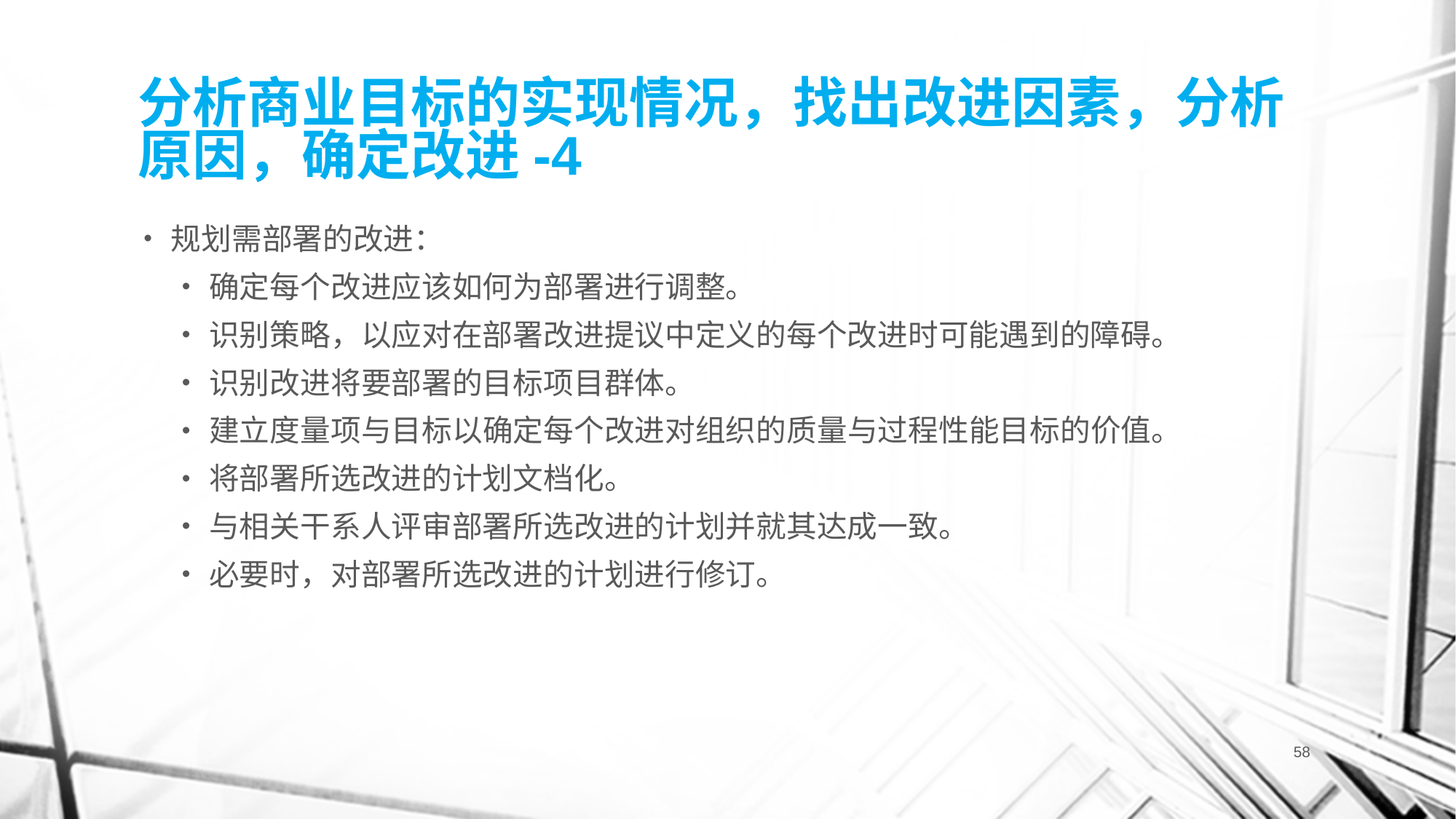

# 分析商业目标的实现情况，找出改进因素，分析原因，确定改进-4
规划需部署的改进：
确定每个改进应该如何为部署进行调整。
识别策略，以应对在部署改进提议中定义的每个改进时可能遇到的障碍。
识别改进将要部署的目标项目群体。
建立度量项与目标以确定每个改进对组织的质量与过程性能目标的价值。
将部署所选改进的计划文档化。
与相关干系人评审部署所选改进的计划并就其达成一致。
必要时，对部署所选改进的计划进行修订。
58